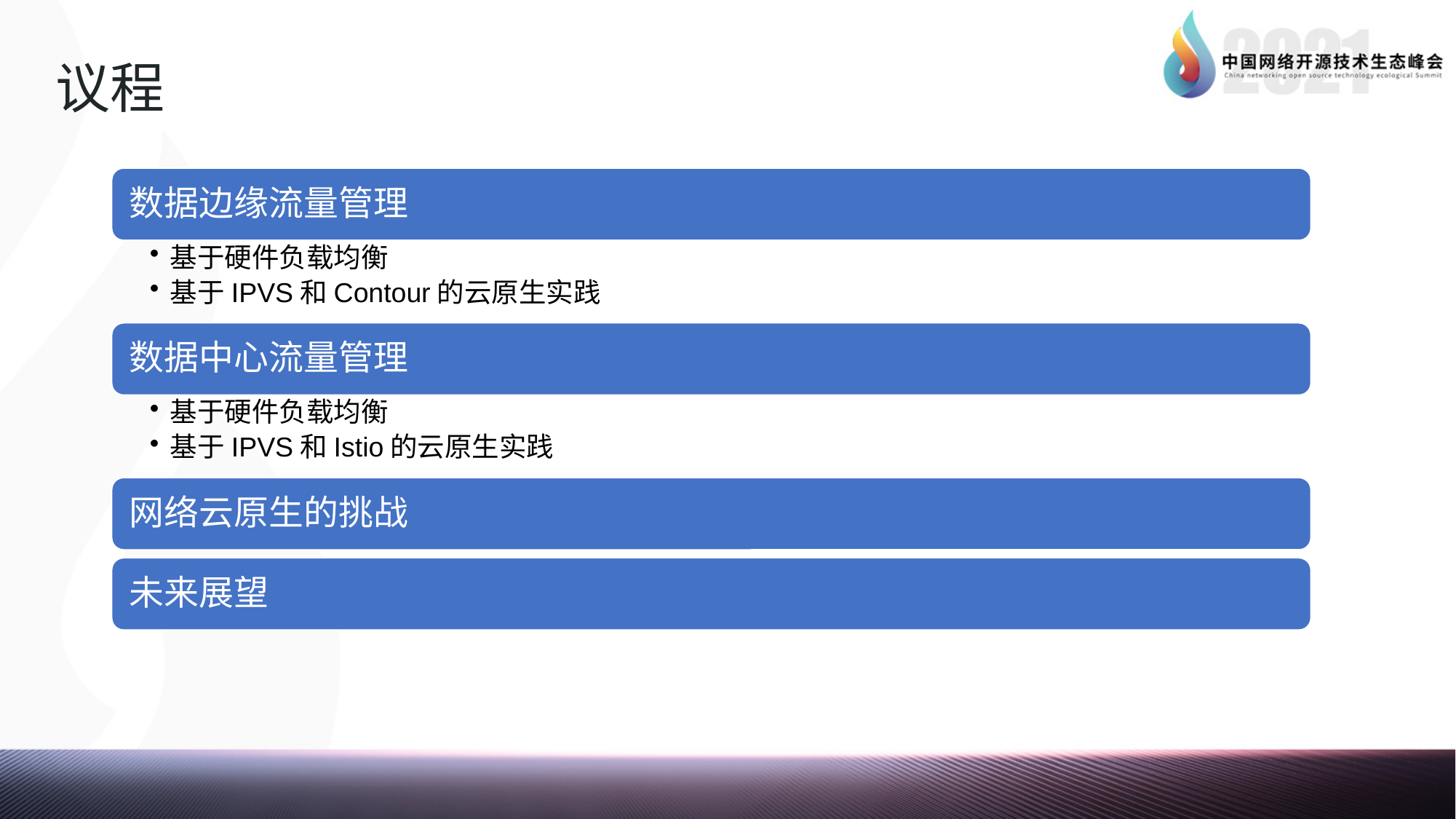

议程

数据边缘流量管理
基于硬件负载均衡
基于IPVS和Contour的云原生实践
数据中心流量管理
基于硬件负载均衡
基于IPVS和Istio的云原生实践
网络云原生的挑战
未来展望